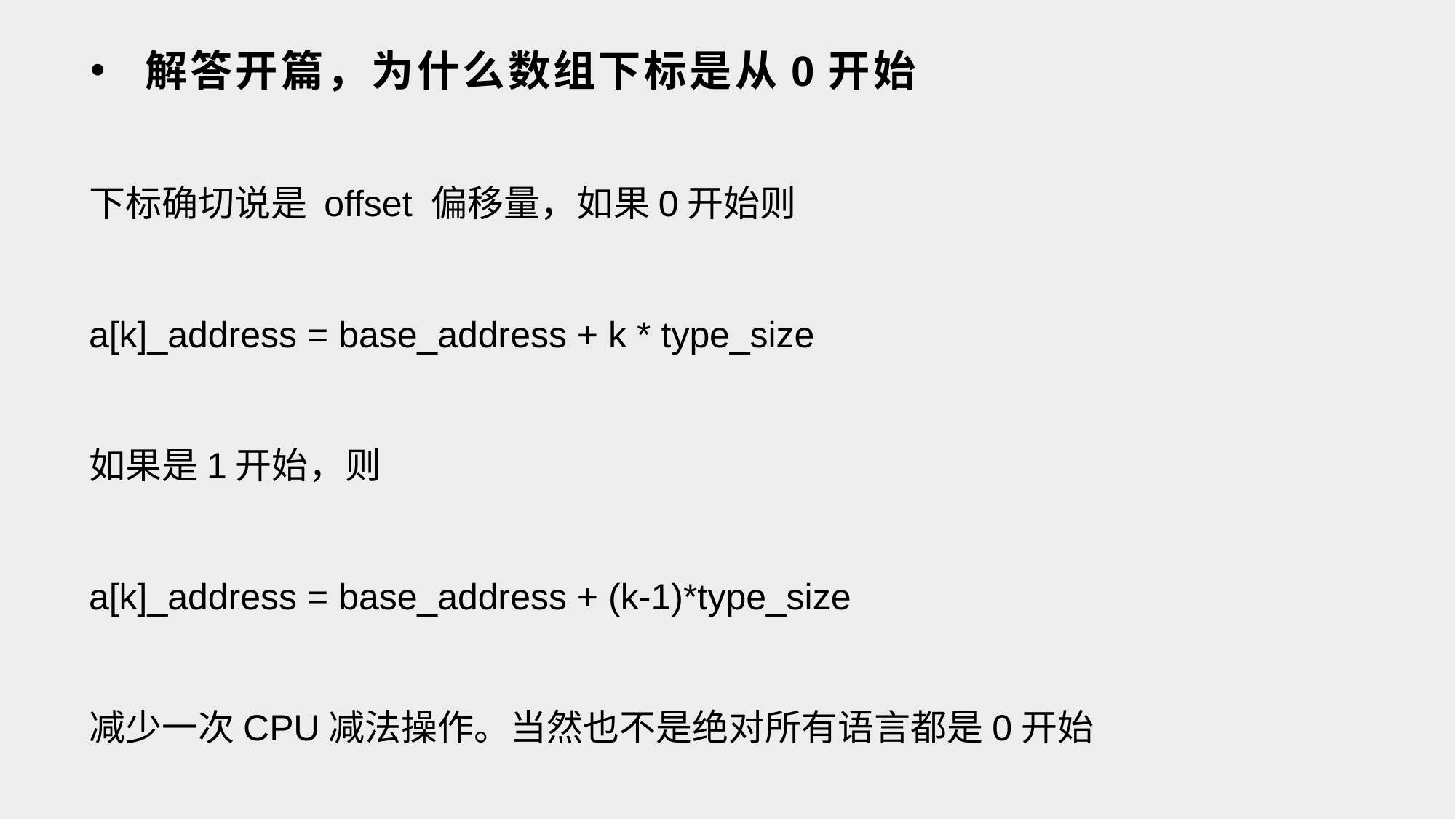

# 解答开篇，为什么数组下标是从0开始
下标确切说是 offset 偏移量，如果0开始则

a[k]_address = base_address + k * type_size

如果是1开始，则

a[k]_address = base_address + (k-1)*type_size

减少一次CPU减法操作。当然也不是绝对所有语言都是0开始